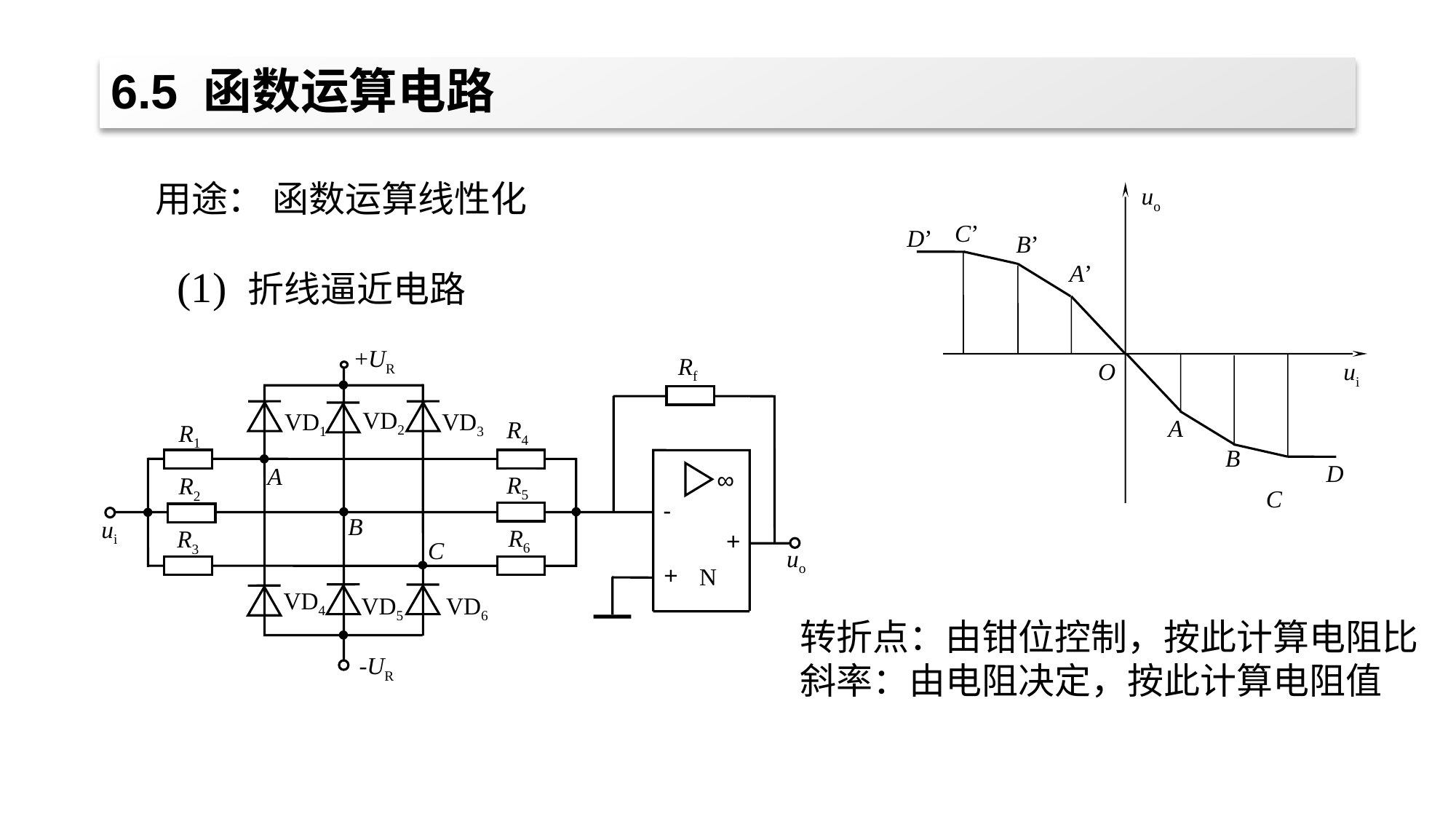

# 6.5 函数运算电路
用途： 函数运算线性化
uo

C’
D’
B’

A’

O
ui

A
B

D
C
(1) 折线逼近电路
+UR
Rf

VD2
VD1
VD3
R4
R1

A
∞

R5
R2
-

B

ui
R6
R3
+

C

uo

+
N

VD4

VD5
VD6

-UR

转折点：由钳位控制，按此计算电阻比
斜率：由电阻决定，按此计算电阻值